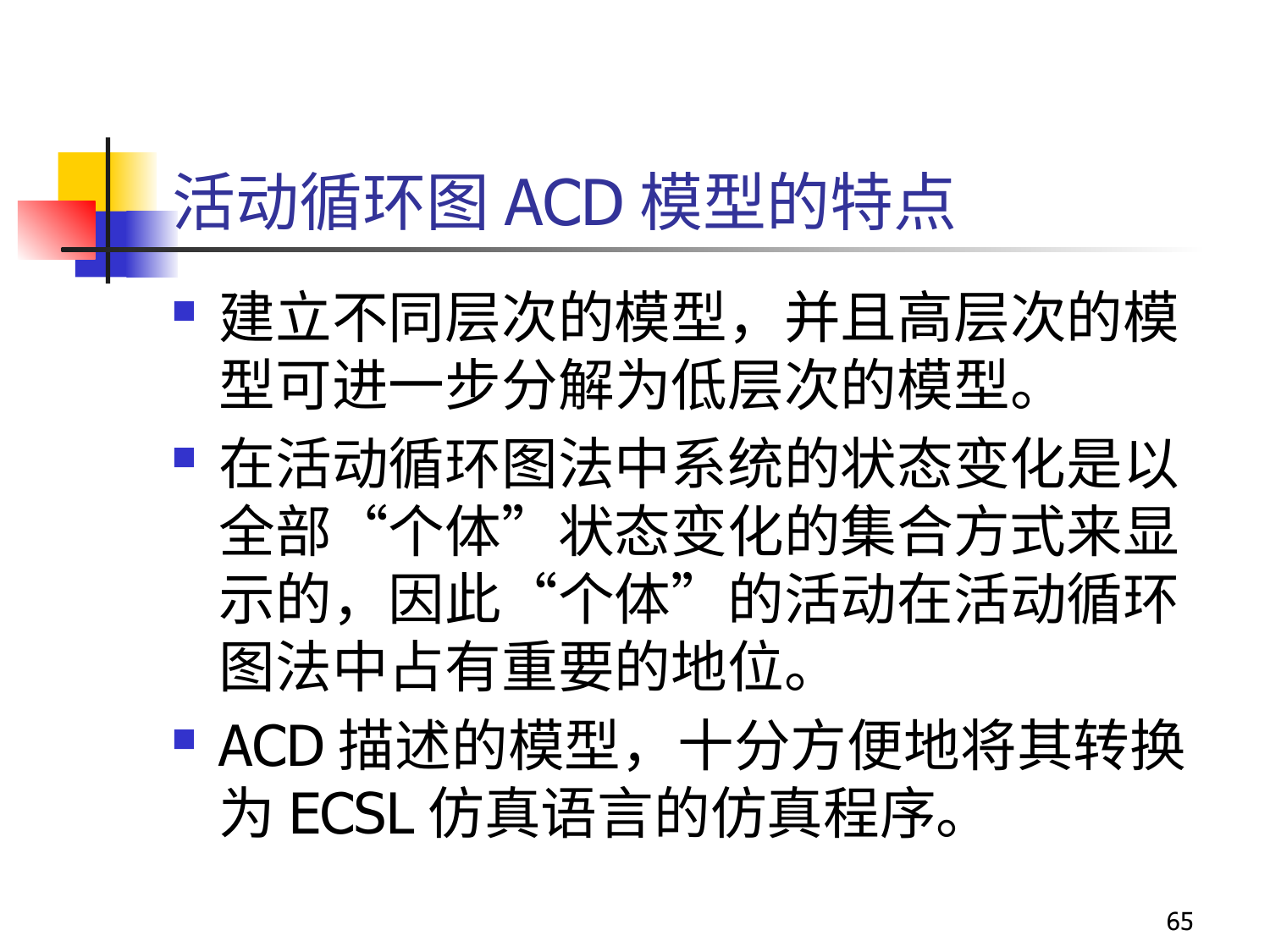

# 活动循环图ACD模型的特点
建立不同层次的模型，并且高层次的模型可进一步分解为低层次的模型。
在活动循环图法中系统的状态变化是以全部“个体”状态变化的集合方式来显示的，因此“个体”的活动在活动循环图法中占有重要的地位。
ACD描述的模型，十分方便地将其转换为ECSL仿真语言的仿真程序。
65